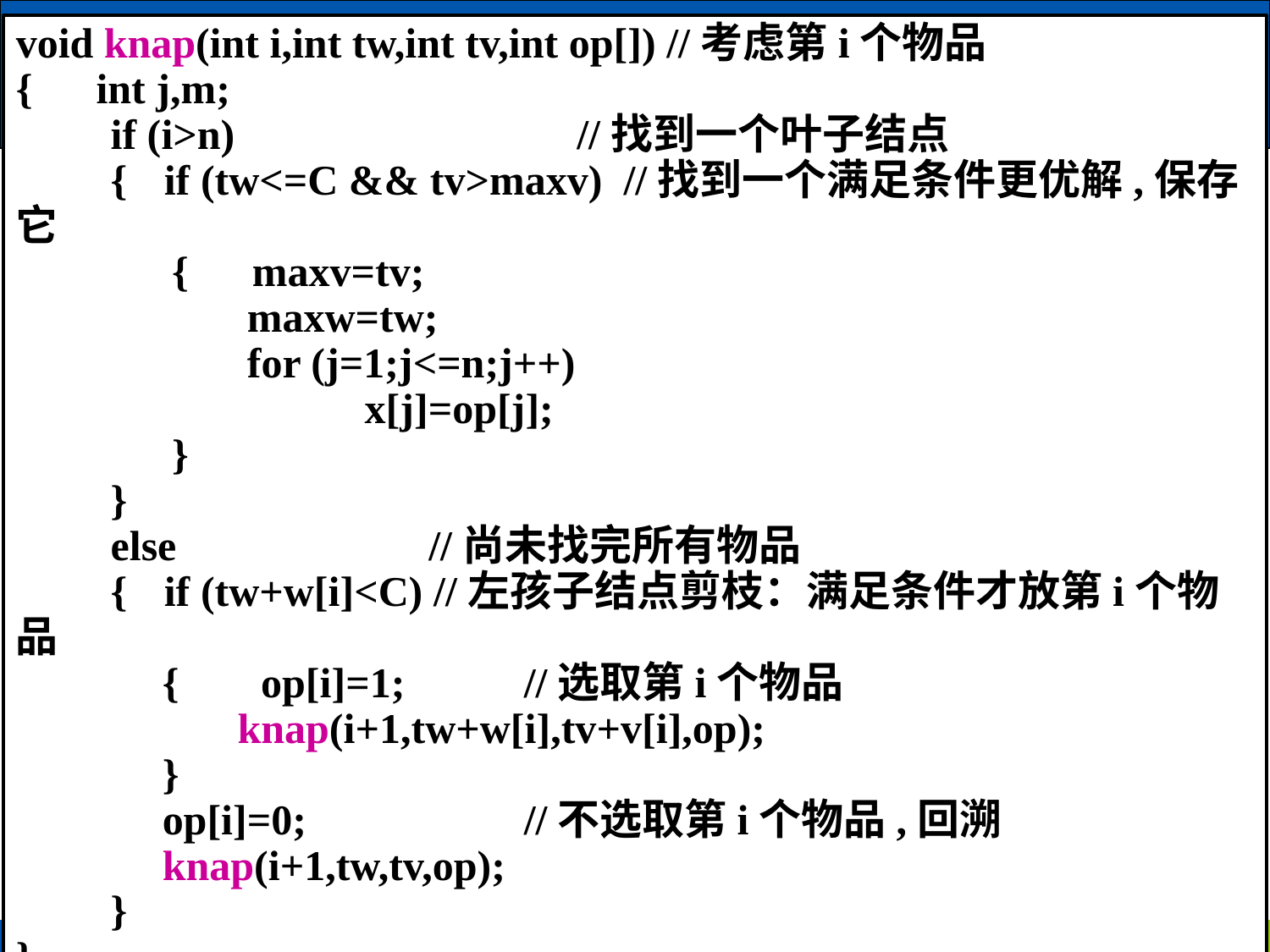

void knap(int i,int tw,int tv,int op[]) //考虑第i个物品
{      int j,m;
　　if (i>n)			     //找到一个叶子结点
　　{	  if (tw<=C && tv>maxv)  //找到一个满足条件更优解,保存它
　　　  {      maxv=tv;
　　　 　　maxw=tw;
　　　　 　for (j=1;j<=n;j++)
　　　　　　　　x[j]=op[j];
　　　  }
　　}
　　else		   //尚未找完所有物品
　　{	  if (tw+w[i]<C) //左孩子结点剪枝：满足条件才放第i个物品
　　　 {　  op[i]=1;	//选取第i个物品
　　　　　knap(i+1,tw+w[i],tv+v[i],op);
　　 　}
　　　 op[i]=0;		//不选取第i个物品,回溯
　　　 knap(i+1,tw,tv,op);
　　}
}